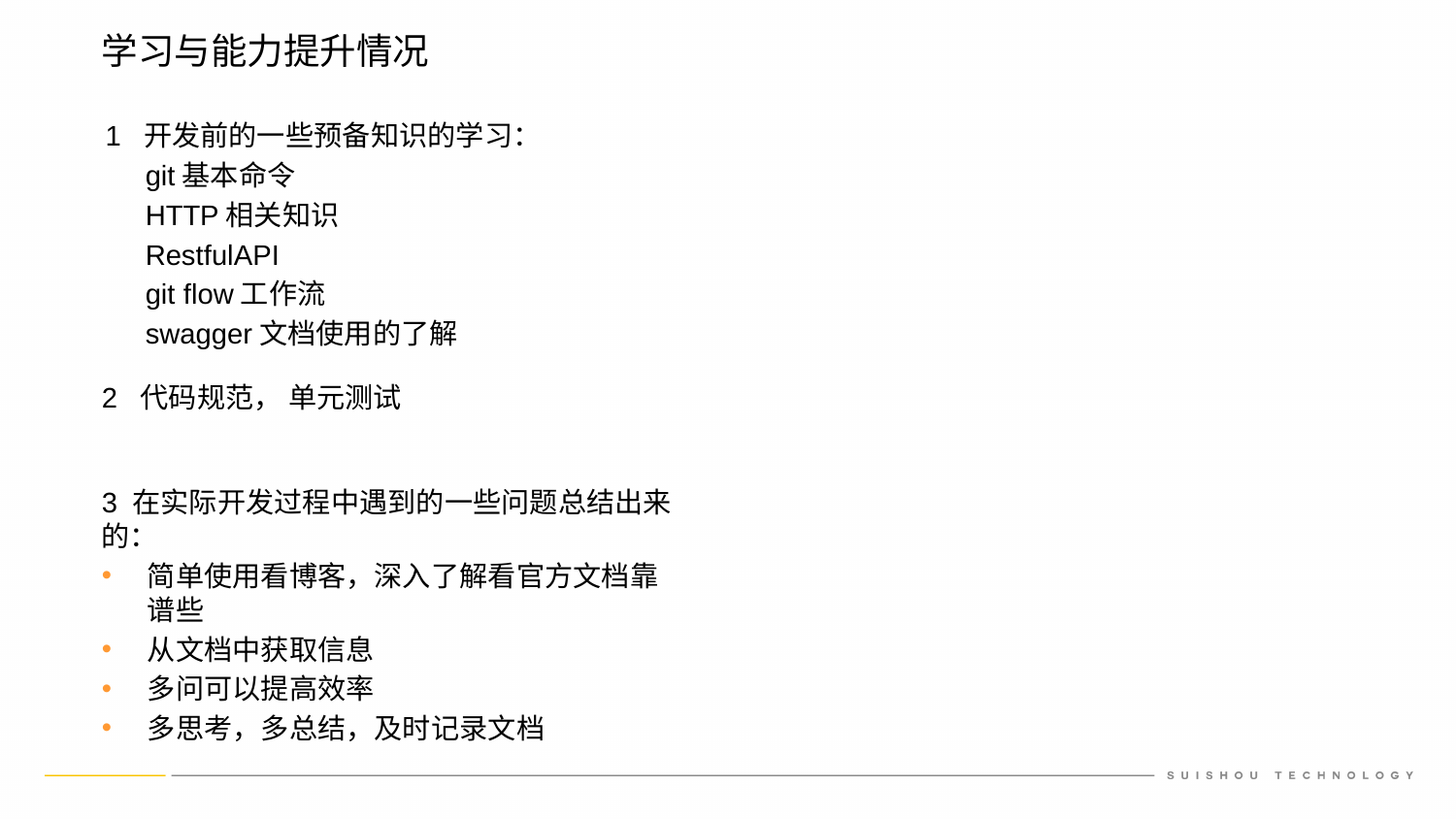

学习与能力提升情况

1  开发前的一些预备知识的学习：
     git基本命令
     HTTP相关知识
     RestfulAPI
     git flow工作流
     swagger文档使用的了解
2  代码规范， 单元测试
3 在实际开发过程中遇到的一些问题总结出来的：
简单使用看博客，深入了解看官方文档靠谱些
从文档中获取信息
多问可以提高效率
多思考，多总结，及时记录文档